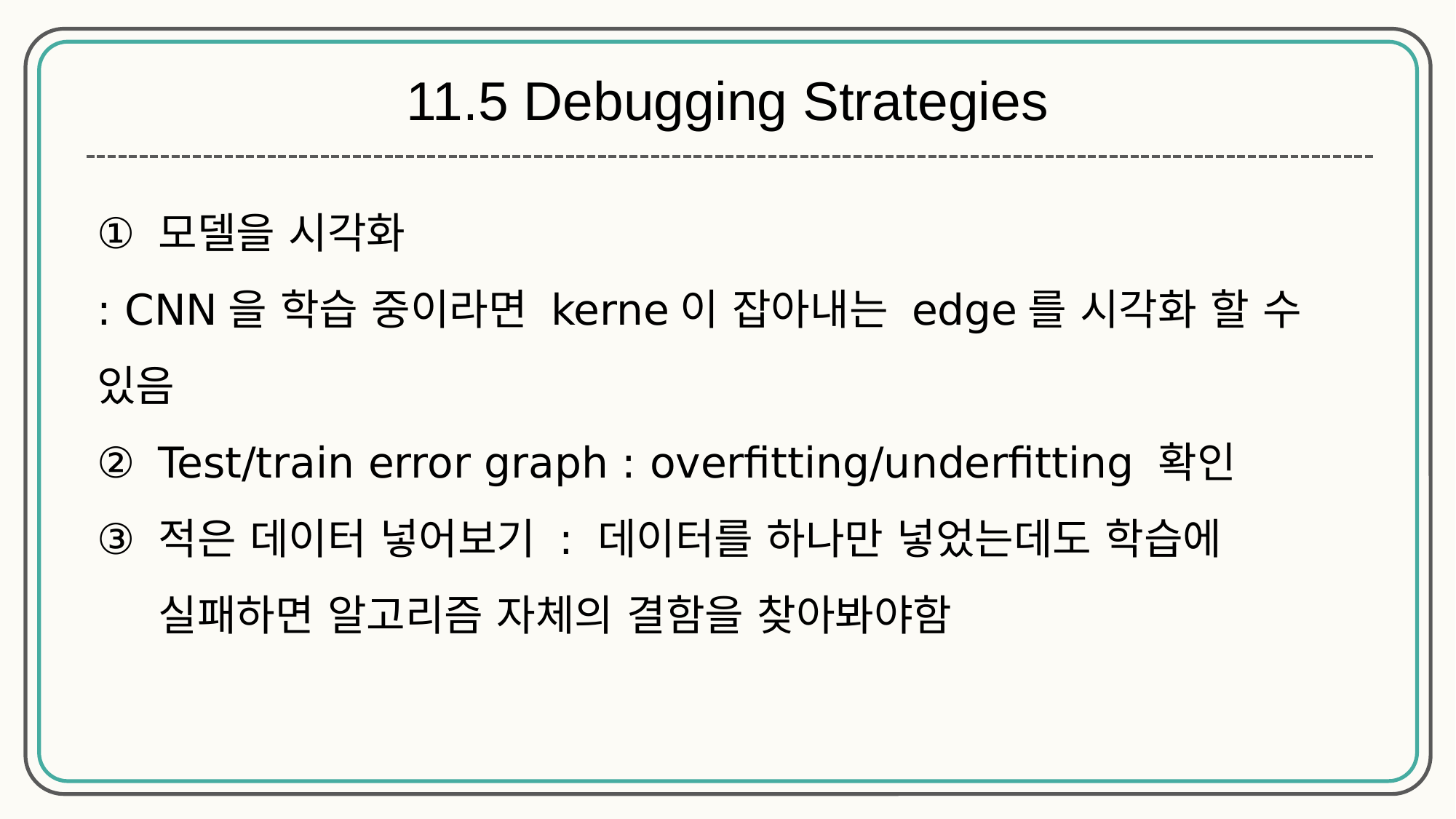

11.5 Debugging Strategies
모델을 시각화
: CNN을 학습 중이라면 kerne이 잡아내는 edge를 시각화 할 수 있음
Test/train error graph : overfitting/underfitting 확인
적은 데이터 넣어보기 : 데이터를 하나만 넣었는데도 학습에 실패하면 알고리즘 자체의 결함을 찾아봐야함